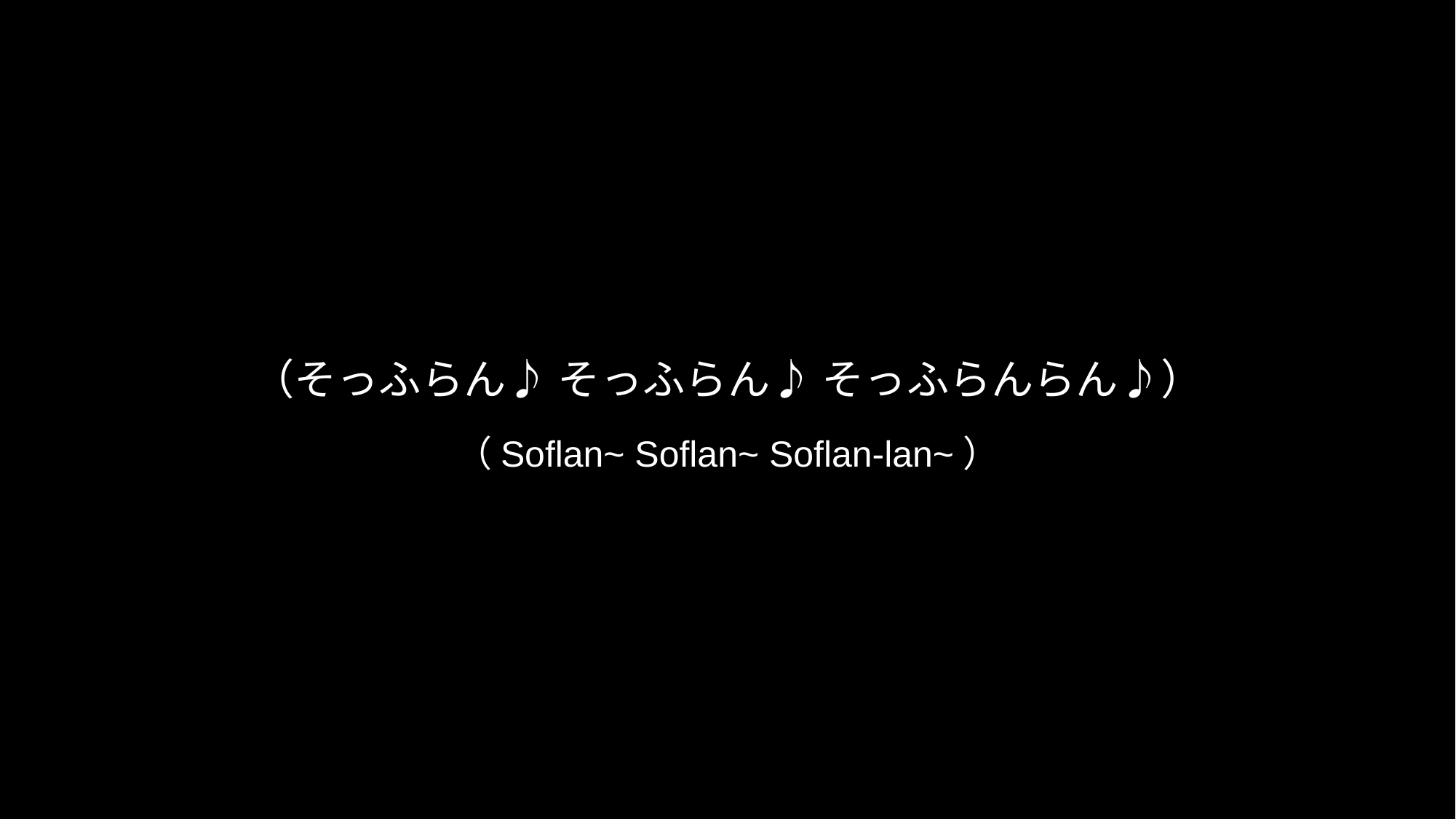

# （そっふらん♪ そっふらん♪ そっふらんらん♪）
（Soflan~ Soflan~ Soflan-lan~）